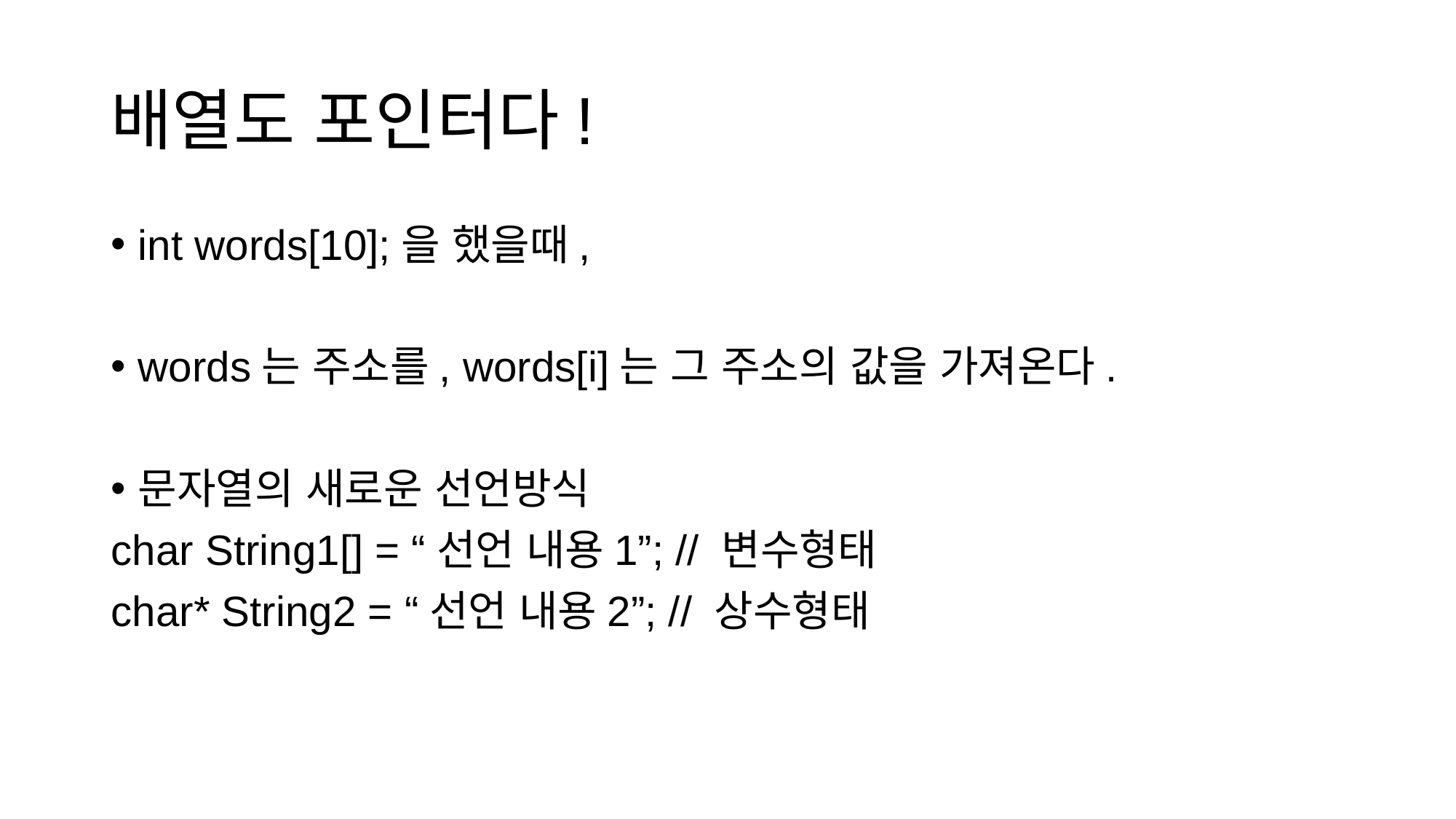

# 배열도 포인터다!
int words[10];을 했을때,

words는 주소를, words[i]는 그 주소의 값을 가져온다.

문자열의 새로운 선언방식
char String1[] = “선언 내용1”; // 변수형태
char* String2 = “선언 내용2”; // 상수형태